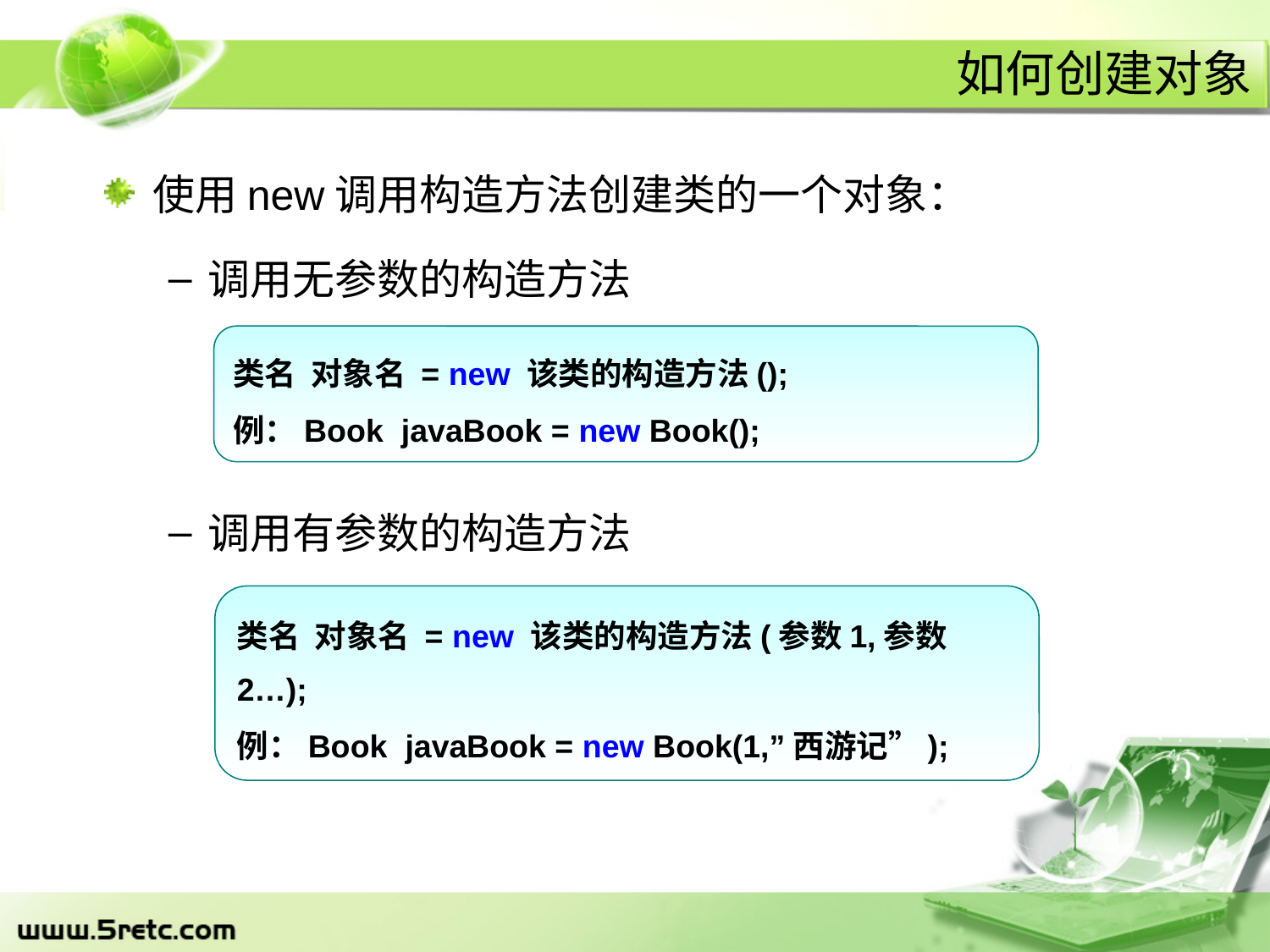

# 如何创建对象
使用new调用构造方法创建类的一个对象：
调用无参数的构造方法

调用有参数的构造方法
类名  对象名 = new 该类的构造方法();
例：Book  javaBook = new Book();
类名  对象名 = new 该类的构造方法(参数1,参数2…);
例：Book  javaBook = new Book(1,”西游记”);